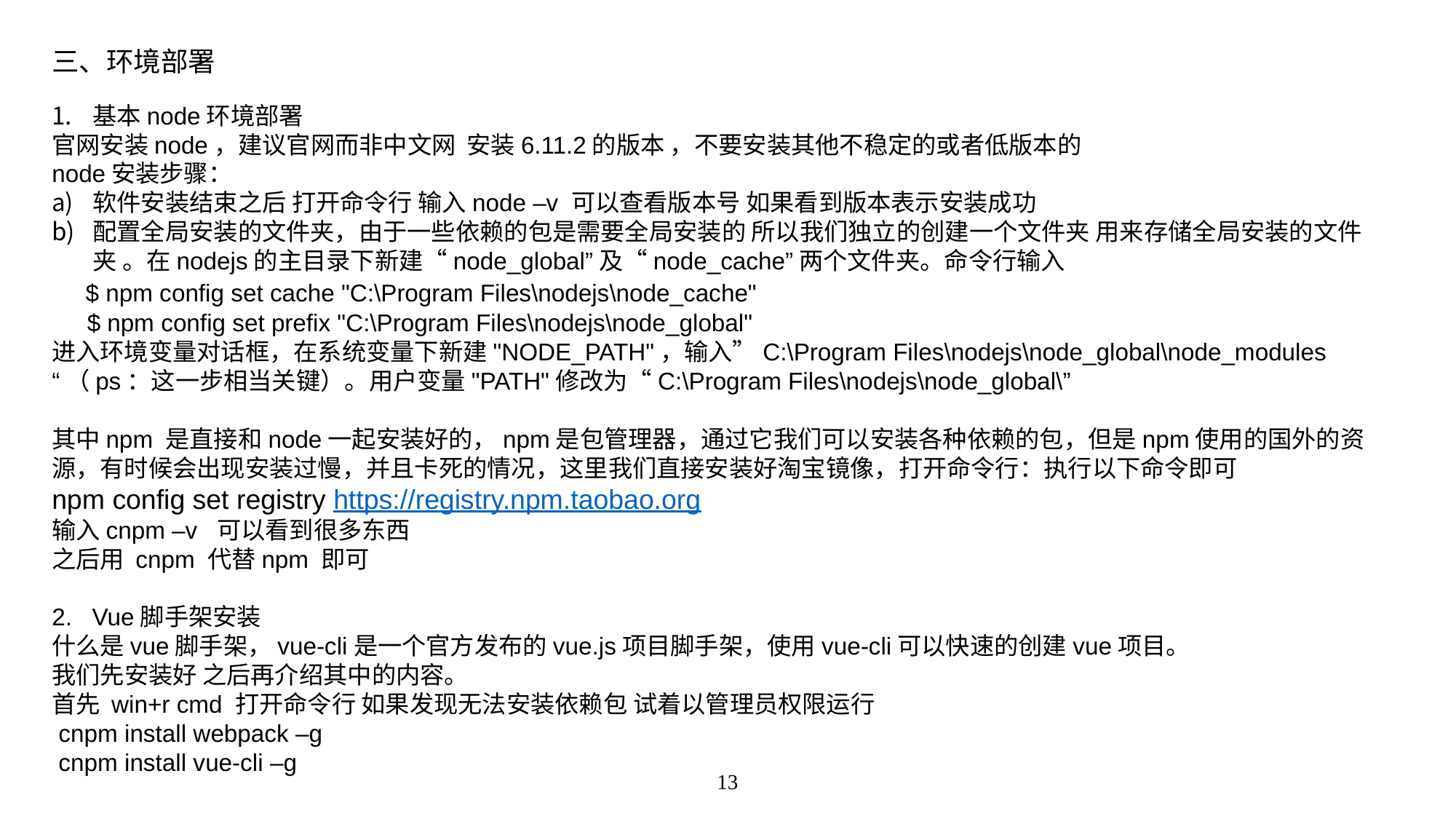

三、环境部署
基本node环境部署
官网安装node，建议官网而非中文网  安装6.11.2的版本 ，不要安装其他不稳定的或者低版本的
node安装步骤：
软件安装结束之后 打开命令行 输入node –v 可以查看版本号 如果看到版本表示安装成功
配置全局安装的文件夹，由于一些依赖的包是需要全局安装的 所以我们独立的创建一个文件夹 用来存储全局安装的文件夹 。在nodejs的主目录下新建“node_global”及“node_cache”两个文件夹。命令行输入
　$ npm config set cache "C:\Program Files\nodejs\node_cache"
　 $ npm config set prefix "C:\Program Files\nodejs\node_global"
进入环境变量对话框，在系统变量下新建"NODE_PATH"，输入”C:\Program Files\nodejs\node_global\node_modules“（ps：这一步相当关键）。用户变量"PATH"修改为“C:\Program Files\nodejs\node_global\”

其中npm 是直接和node一起安装好的，npm是包管理器，通过它我们可以安装各种依赖的包，但是npm使用的国外的资源，有时候会出现安装过慢，并且卡死的情况，这里我们直接安装好淘宝镜像，打开命令行：执行以下命令即可
npm config set registry https://registry.npm.taobao.org
输入cnpm –v  可以看到很多东西
之后用 cnpm 代替npm 即可

2.   Vue脚手架安装
什么是vue脚手架，vue-cli是一个官方发布的vue.js项目脚手架，使用vue-cli可以快速的创建vue项目。
我们先安装好 之后再介绍其中的内容。
首先 win+r cmd 打开命令行 如果发现无法安装依赖包 试着以管理员权限运行
 cnpm install webpack –g
 cnpm install vue-cli –g

13